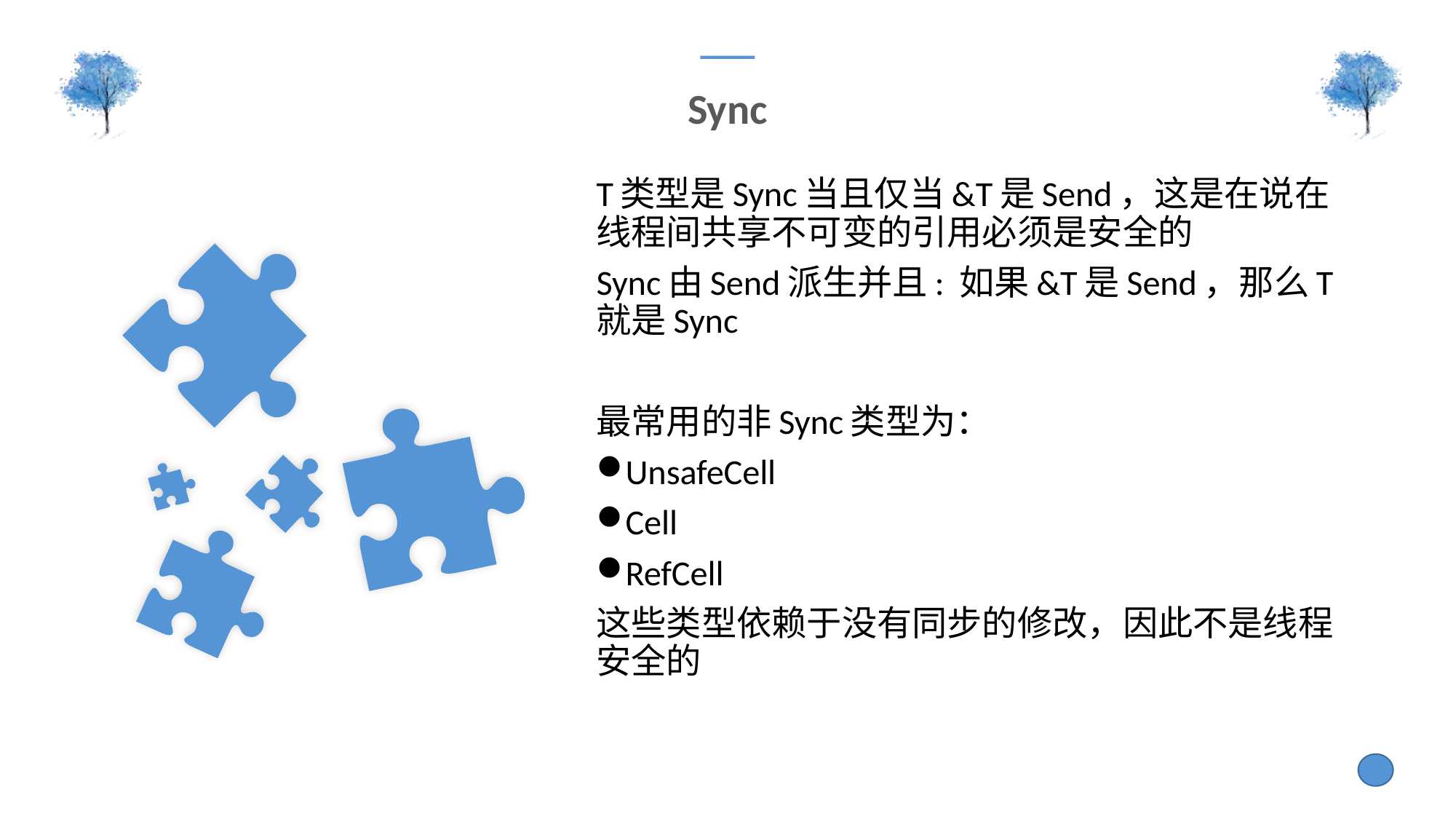

Sync
T类型是Sync当且仅当&T是Send，这是在说在线程间共享不可变的引用必须是安全的
Sync由Send派生并且: 如果&T是Send，那么T就是Sync

最常用的非Sync类型为：
UnsafeCell
Cell
RefCell
这些类型依赖于没有同步的修改，因此不是线程安全的